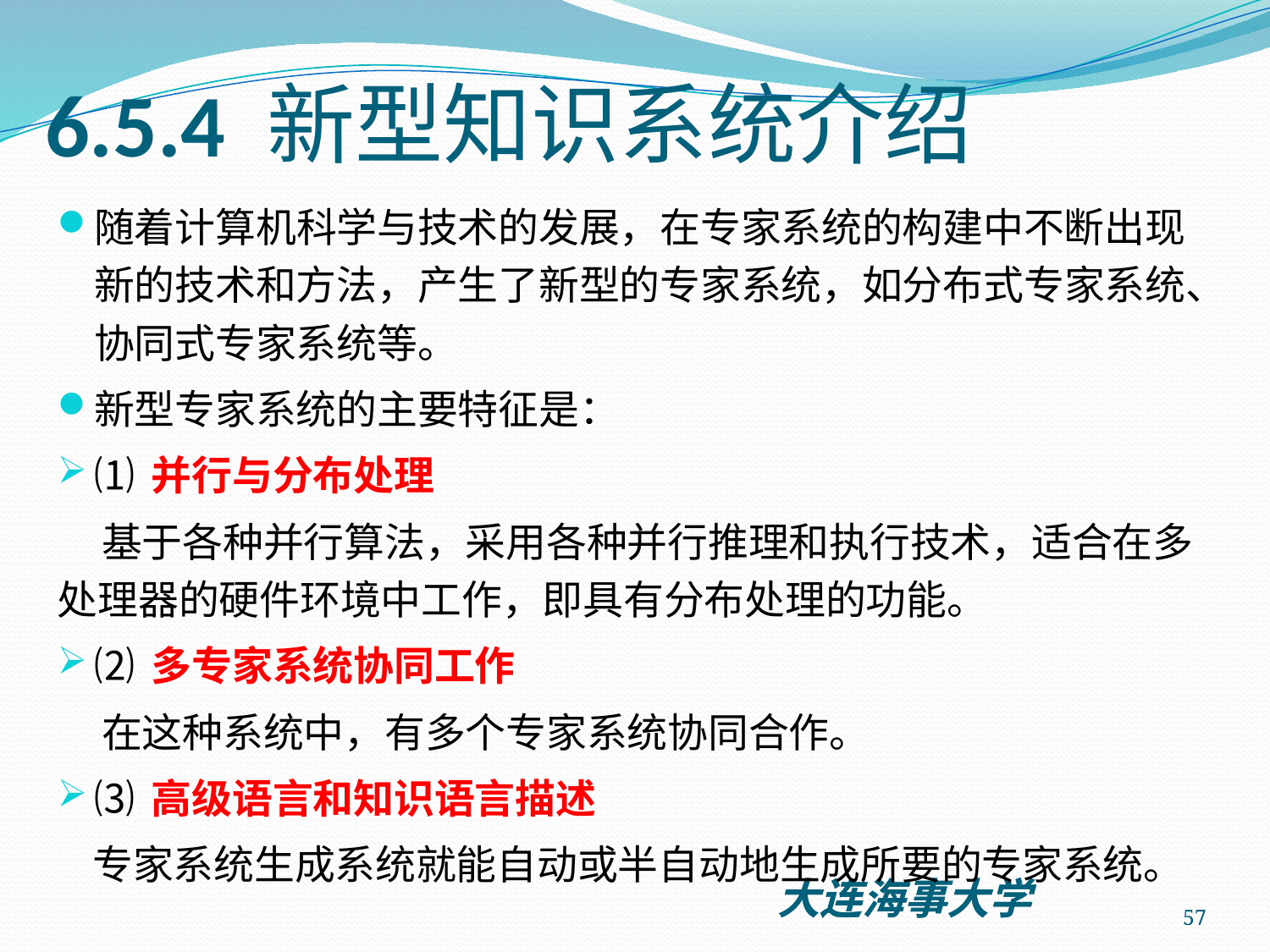

# 6.5.4 新型知识系统介绍
随着计算机科学与技术的发展，在专家系统的构建中不断出现新的技术和方法，产生了新型的专家系统，如分布式专家系统、协同式专家系统等。
新型专家系统的主要特征是：
⑴ 并行与分布处理
    基于各种并行算法，采用各种并行推理和执行技术，适合在多处理器的硬件环境中工作，即具有分布处理的功能。
⑵ 多专家系统协同工作
    在这种系统中，有多个专家系统协同合作。
⑶ 高级语言和知识语言描述
   专家系统生成系统就能自动或半自动地生成所要的专家系统。

57